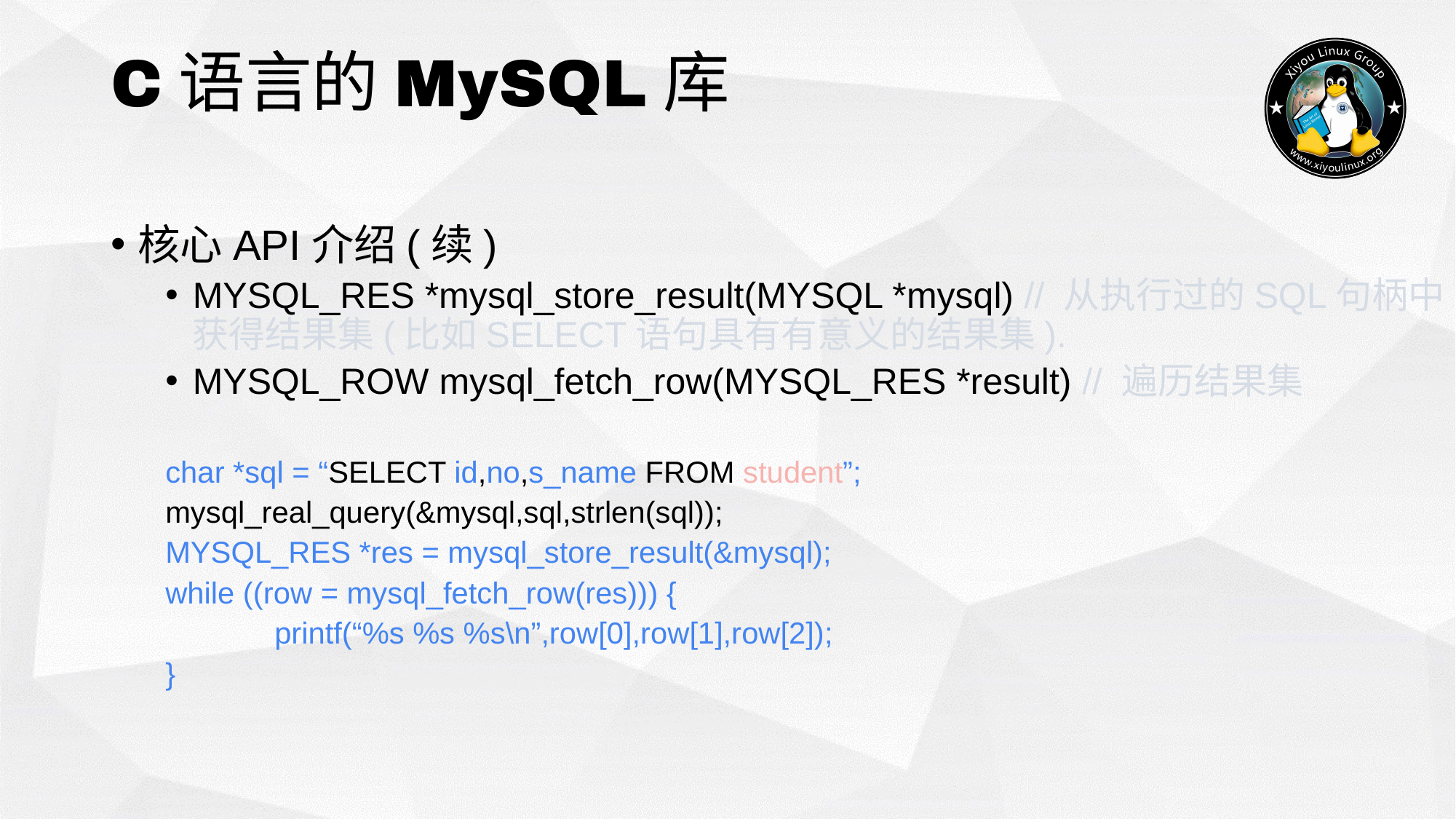

# C语言的MySQL库
核心API介绍(续)
MYSQL_RES *mysql_store_result(MYSQL *mysql) // 从执行过的SQL句柄中获得结果集(比如SELECT语句具有有意义的结果集).
MYSQL_ROW mysql_fetch_row(MYSQL_RES *result) // 遍历结果集

char *sql = “SELECT id,no,s_name FROM student”;
mysql_real_query(&mysql,sql,strlen(sql));
MYSQL_RES *res = mysql_store_result(&mysql);
while ((row = mysql_fetch_row(res))) {
	printf(“%s %s %s\n”,row[0],row[1],row[2]);
}